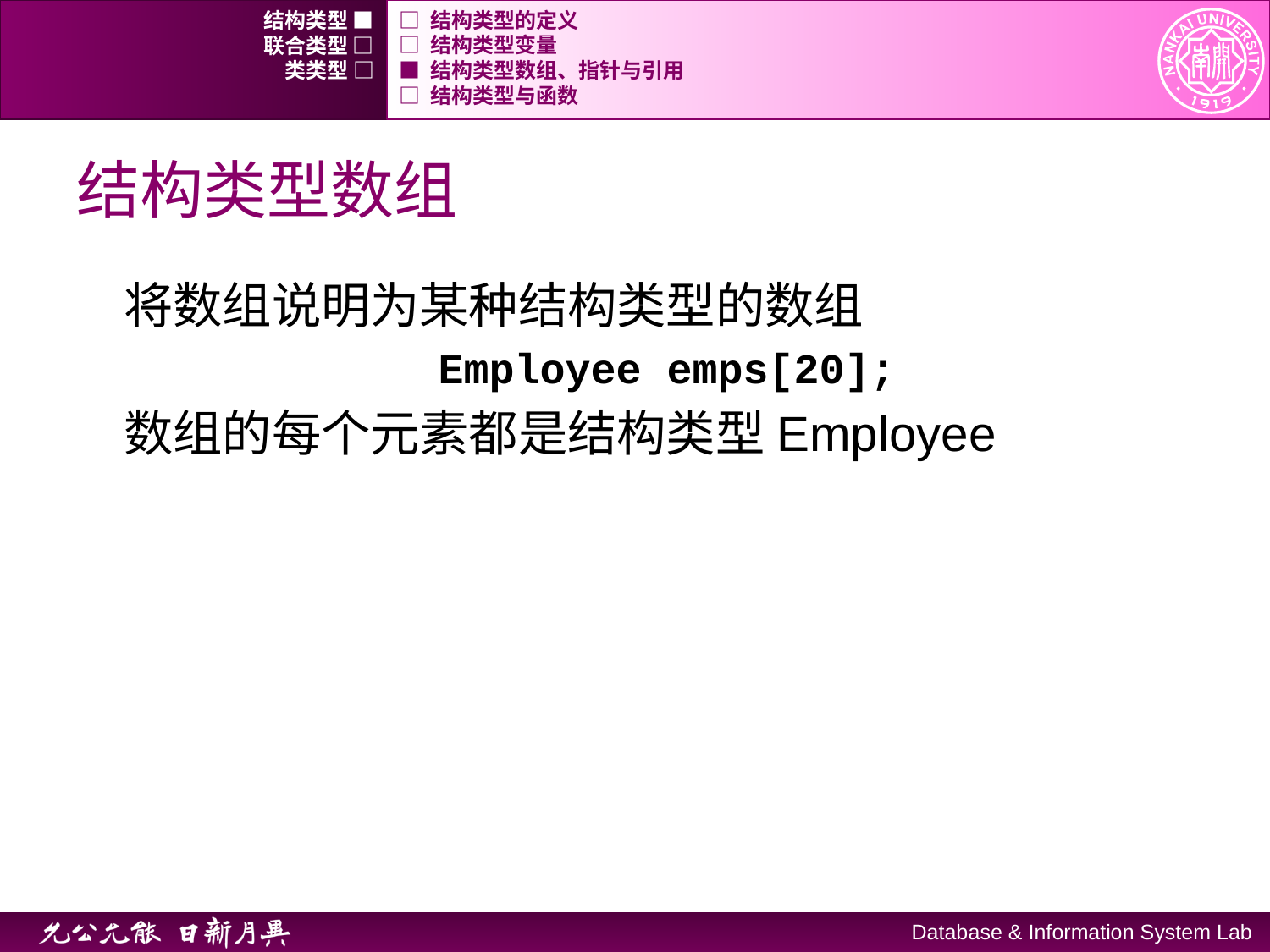

结构类型 ■
□ 结构类型的定义
联合类型 □
□ 结构类型变量
类类型 □
■ 结构类型数组、指针与引用

□ 结构类型与函数
# 结构类型数组
将数组说明为某种结构类型的数组
Employee emps[20];
数组的每个元素都是结构类型Employee